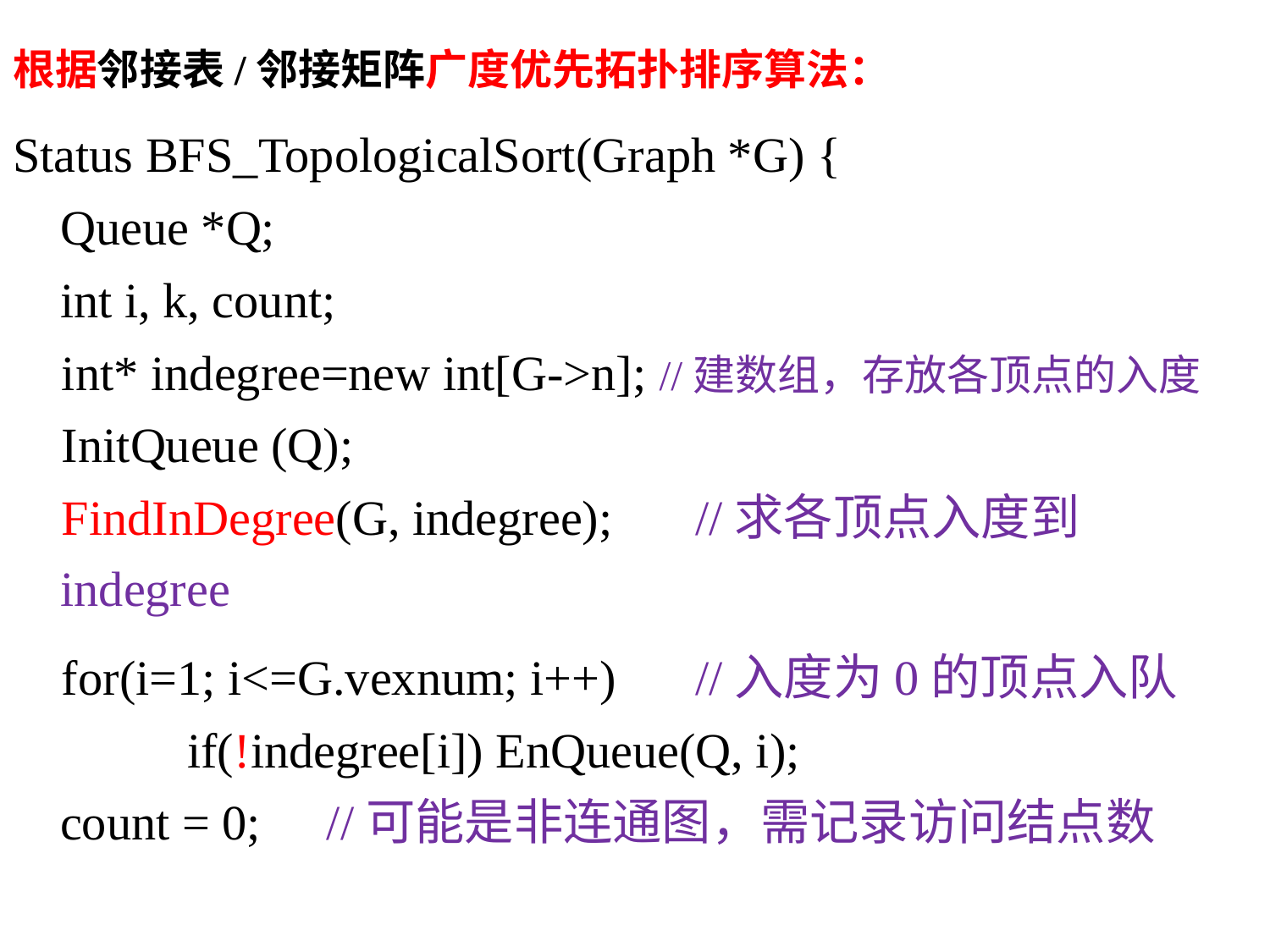

根据邻接表/邻接矩阵广度优先拓扑排序算法：
Status BFS_TopologicalSort(Graph *G) {
	Queue *Q;
	int i, k, count;
    int* indegree=new int[G->n]; //建数组，存放各顶点的入度
    InitQueue (Q);
    FindInDegree(G, indegree);	//求各顶点入度到 indegree
    for(i=1; i<=G.vexnum; i++) 	//入度为0的顶点入队
		if(!indegree[i]) EnQueue(Q, i);
	count = 0;	 //可能是非连通图，需记录访问结点数